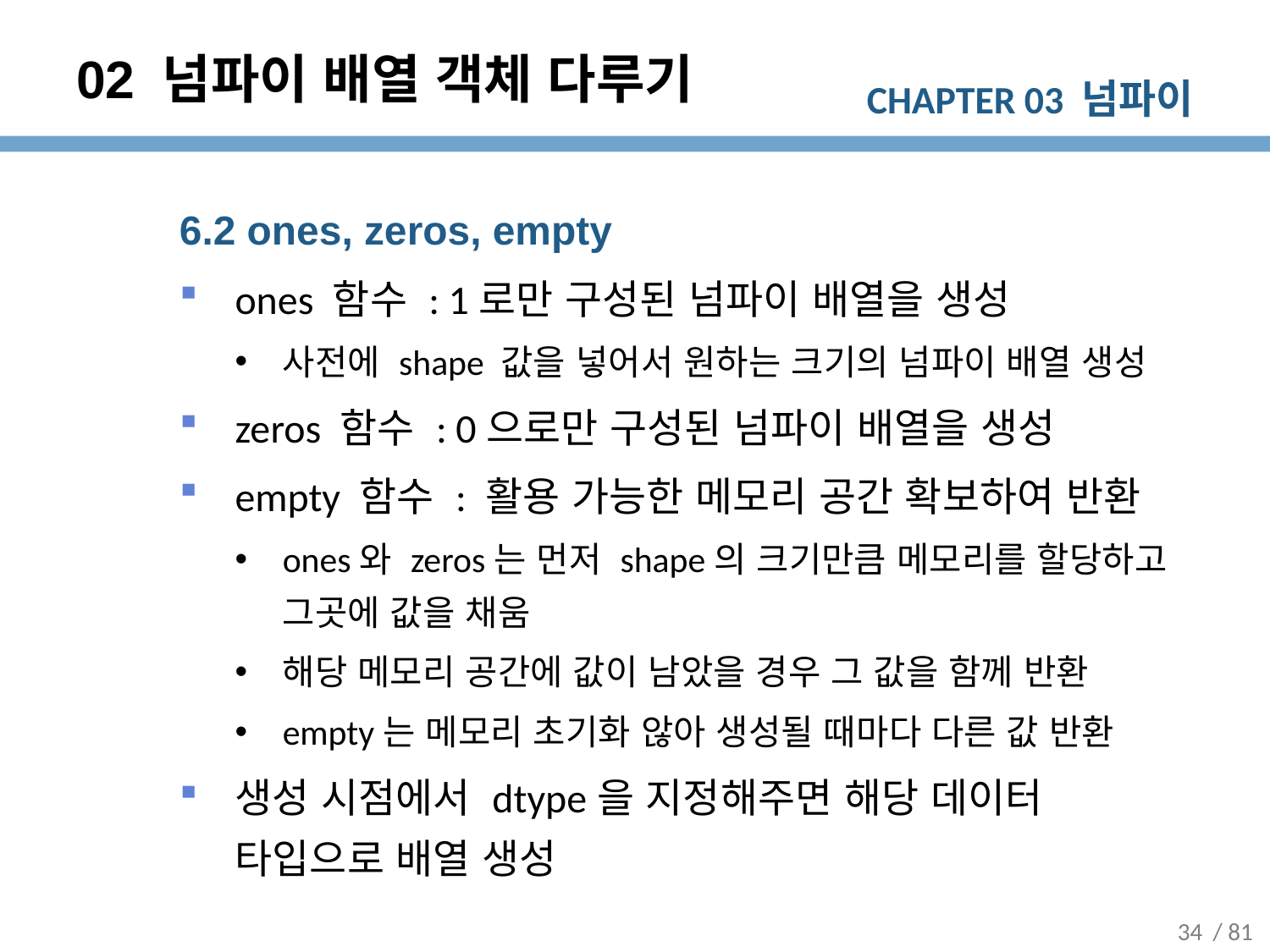

# 02 넘파이 배열 객체 다루기
6.2 ones, zeros, empty
ones 함수 : 1로만 구성된 넘파이 배열을 생성
사전에 shape 값을 넣어서 원하는 크기의 넘파이 배열 생성
zeros 함수 : 0으로만 구성된 넘파이 배열을 생성
empty 함수 : 활용 가능한 메모리 공간 확보하여 반환
ones와 zeros는 먼저 shape의 크기만큼 메모리를 할당하고 그곳에 값을 채움
해당 메모리 공간에 값이 남았을 경우 그 값을 함께 반환
empty는 메모리 초기화 않아 생성될 때마다 다른 값 반환
생성 시점에서 dtype을 지정해주면 해당 데이터 타입으로 배열 생성